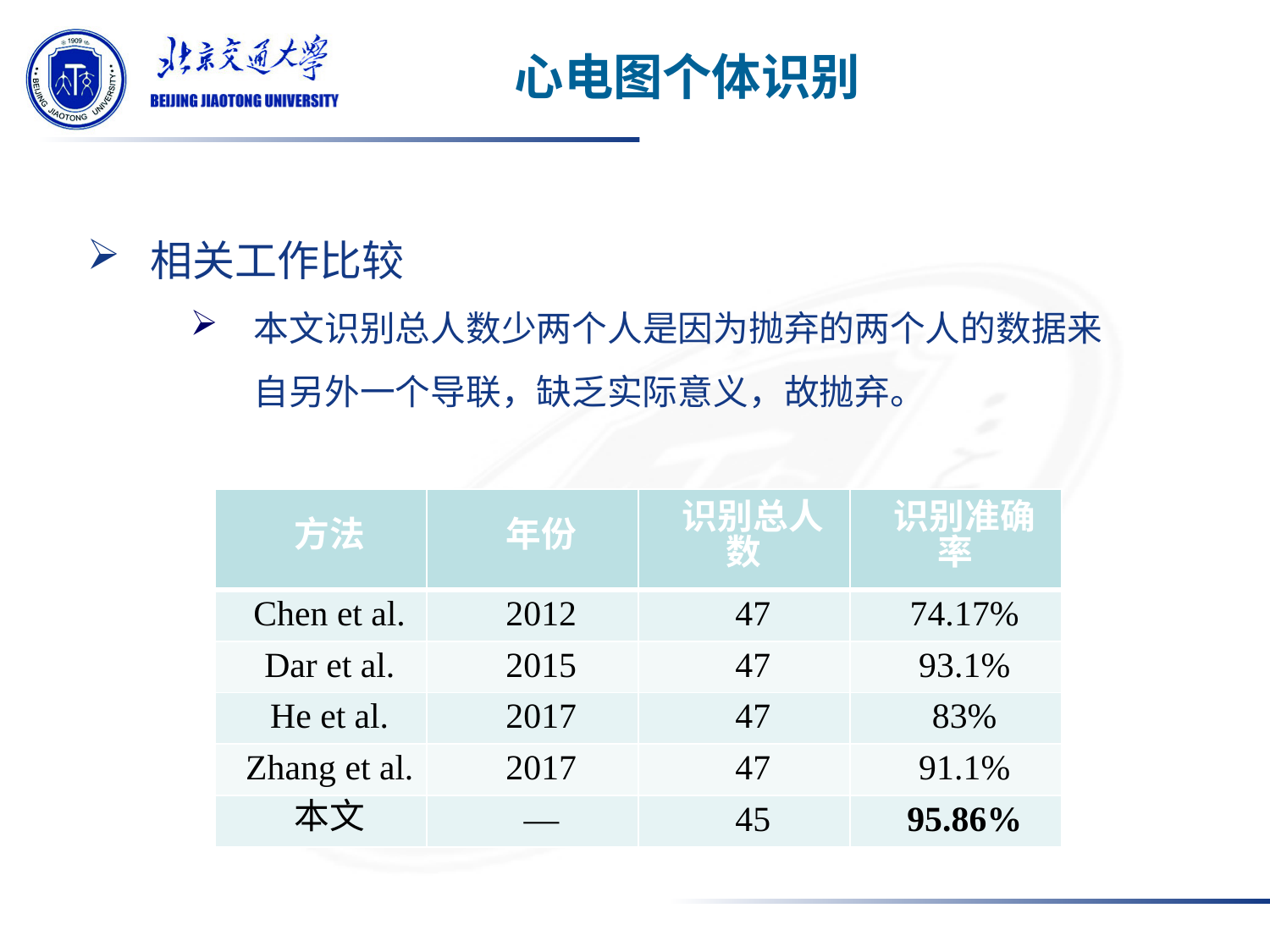

心电图个体识别
相关工作比较
本文识别总人数少两个人是因为抛弃的两个人的数据来自另外一个导联，缺乏实际意义，故抛弃。
| 方法 | 年份 | 识别总人数 | 识别准确率 |
| --- | --- | --- | --- |
| Chen et al. | 2012 | 47 | 74.17% |
| Dar et al. | 2015 | 47 | 93.1% |
| He et al. | 2017 | 47 | 83% |
| Zhang et al. | 2017 | 47 | 91.1% |
| 本文 | — | 45 | 95.86% |